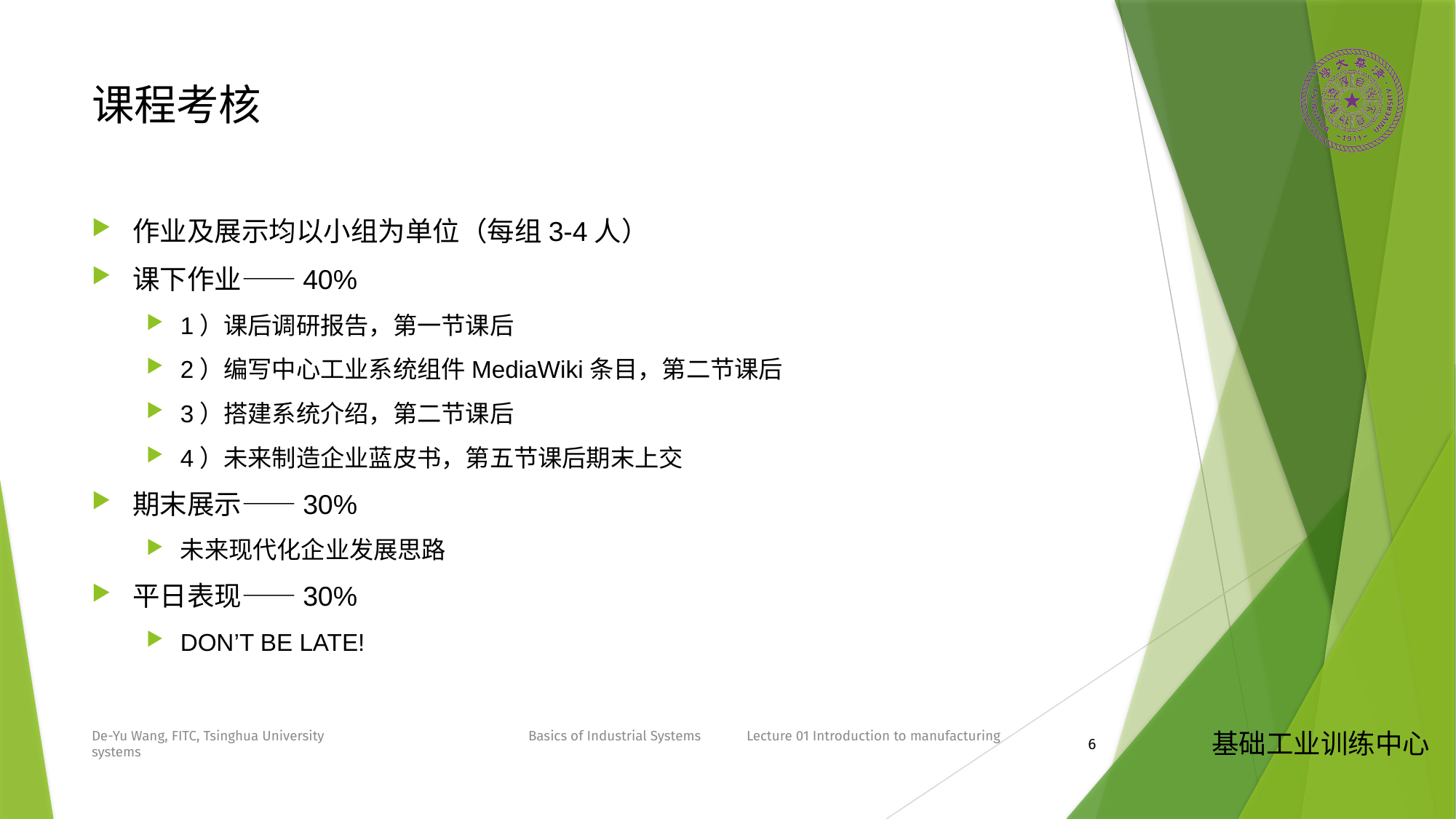

# 课程考核
作业及展示均以小组为单位（每组3-4人）
课下作业——40%
1）课后调研报告，第一节课后
2）编写中心工业系统组件MediaWiki条目，第二节课后
3）搭建系统介绍，第二节课后
4）未来制造企业蓝皮书，第五节课后期末上交
期末展示——30%
未来现代化企业发展思路
平日表现——30%
DON’T BE LATE!
6